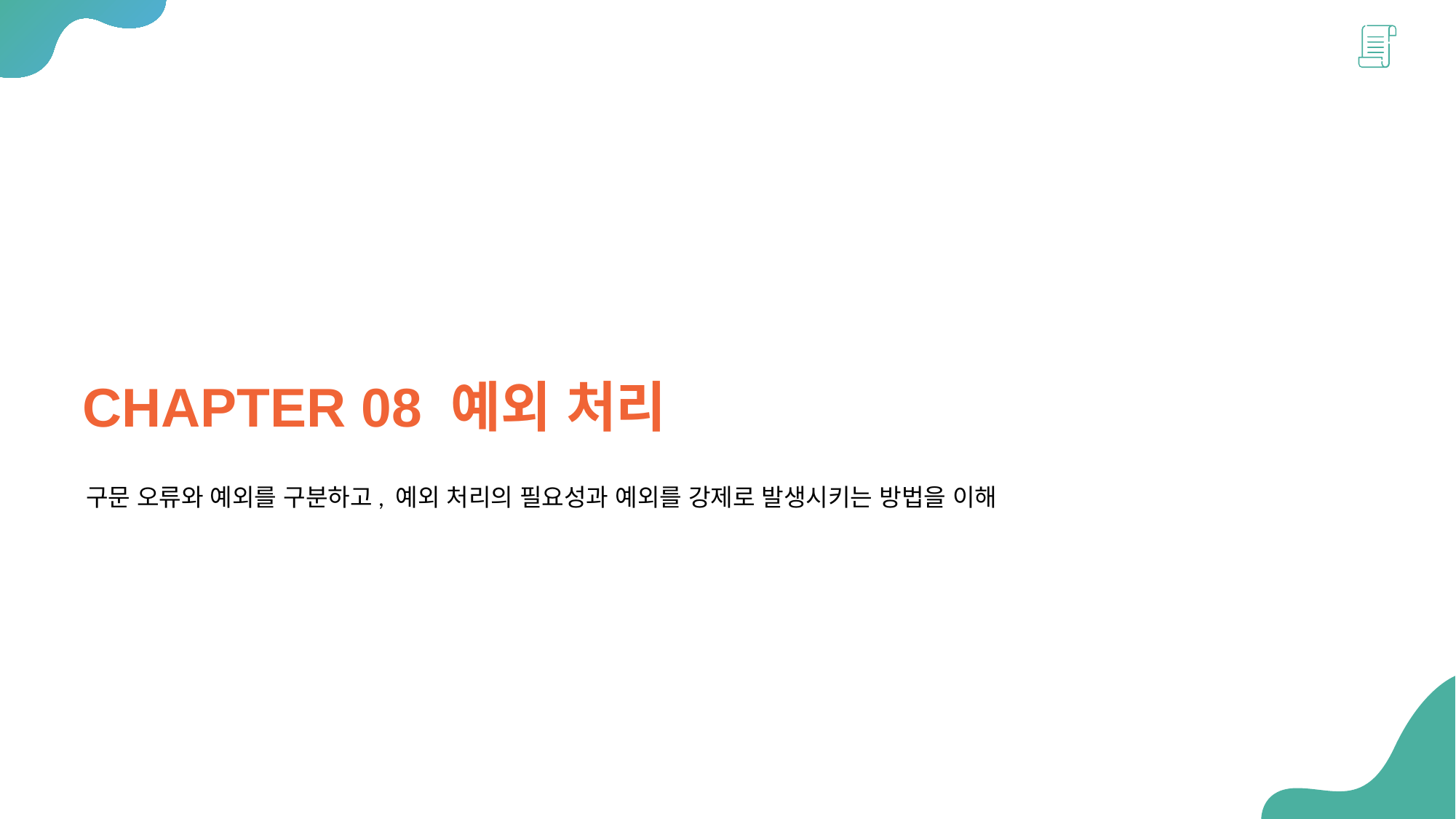

CHAPTER 08 예외 처리
구문 오류와 예외를 구분하고, 예외 처리의 필요성과 예외를 강제로 발생시키는 방법을 이해